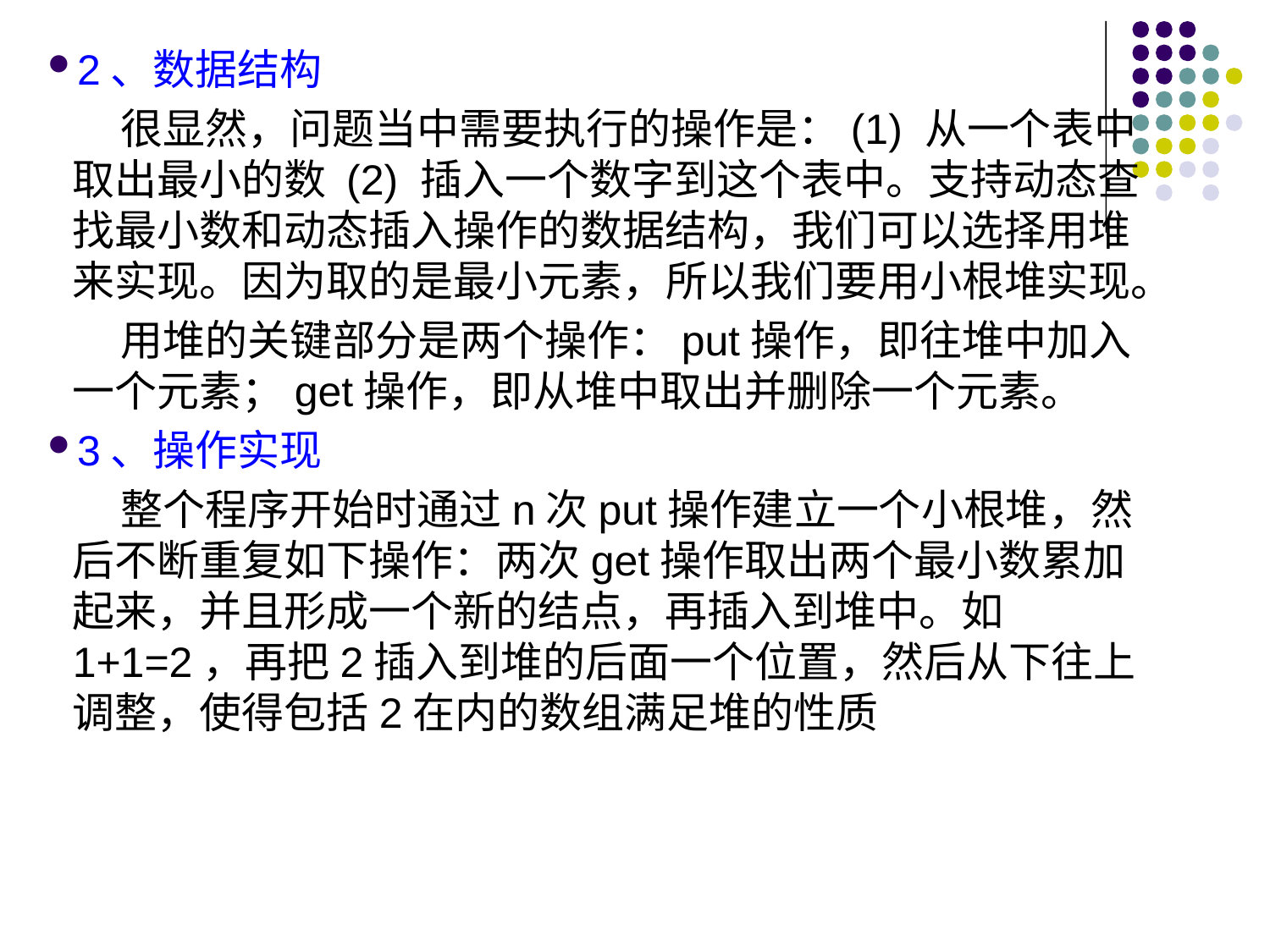

# 2、数据结构
	    很显然，问题当中需要执行的操作是：(1) 从一个表中取出最小的数 (2) 插入一个数字到这个表中。支持动态查找最小数和动态插入操作的数据结构，我们可以选择用堆来实现。因为取的是最小元素，所以我们要用小根堆实现。
	    用堆的关键部分是两个操作：put操作，即往堆中加入一个元素；get操作，即从堆中取出并删除一个元素。
3、操作实现
	    整个程序开始时通过n次put操作建立一个小根堆，然后不断重复如下操作：两次get操作取出两个最小数累加起来，并且形成一个新的结点，再插入到堆中。如1+1=2，再把2插入到堆的后面一个位置，然后从下往上调整，使得包括2在内的数组满足堆的性质